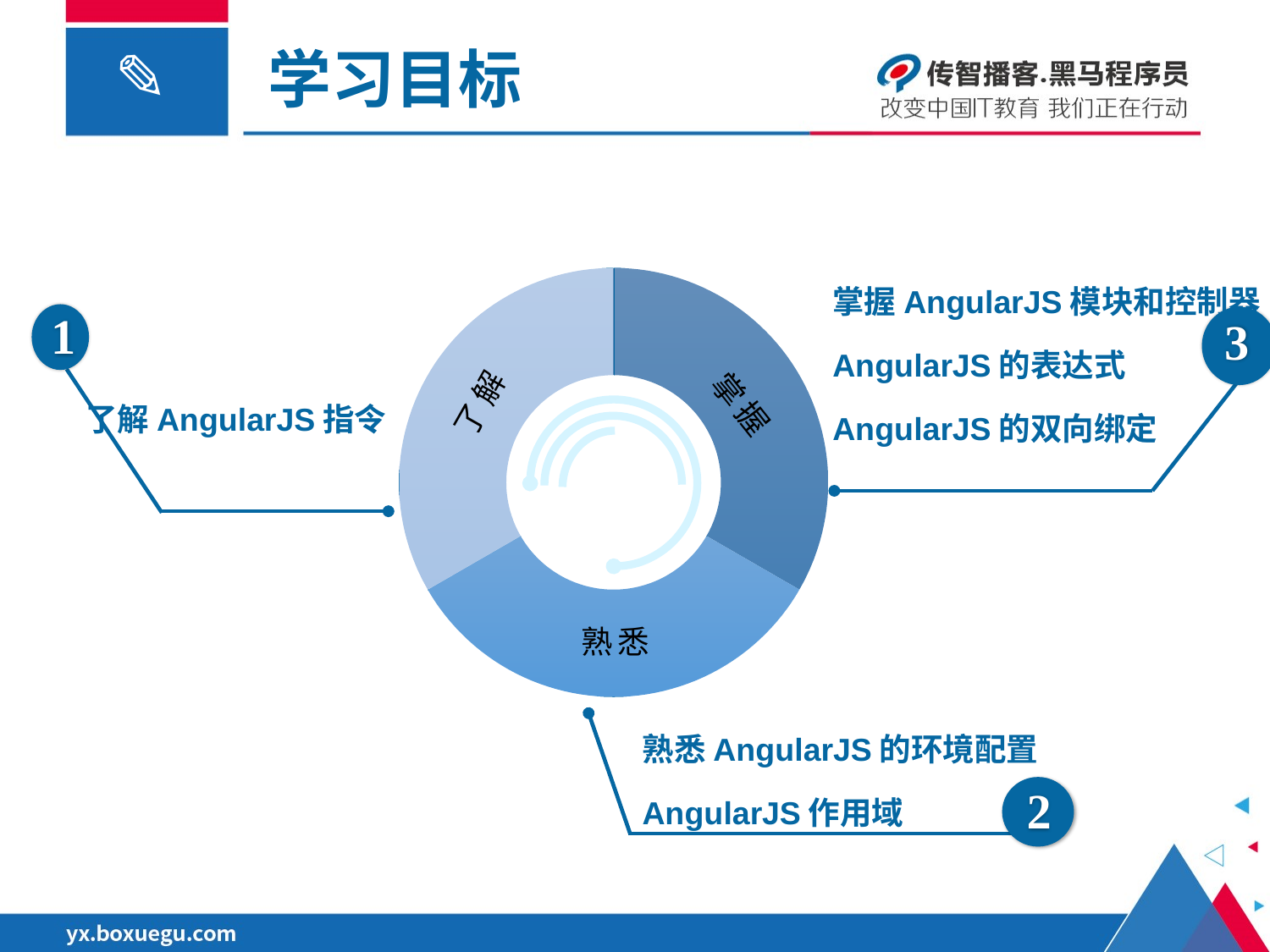

# 学习目标

### Chart

| Category | 销售额 |
|---|---|
| 掌握知识 | 3.333333333 |
| 理解知识 | 3.333333333 |
| 了解知识 | 3.333333333 |
了解
掌握
熟悉
掌握AngularJS模块和控制器
AngularJS的表达式
AngularJS的双向绑定
3

了解AngularJS指令
1

了解
掌握
熟悉

熟悉AngularJS的环境配置
AngularJS作用域
2